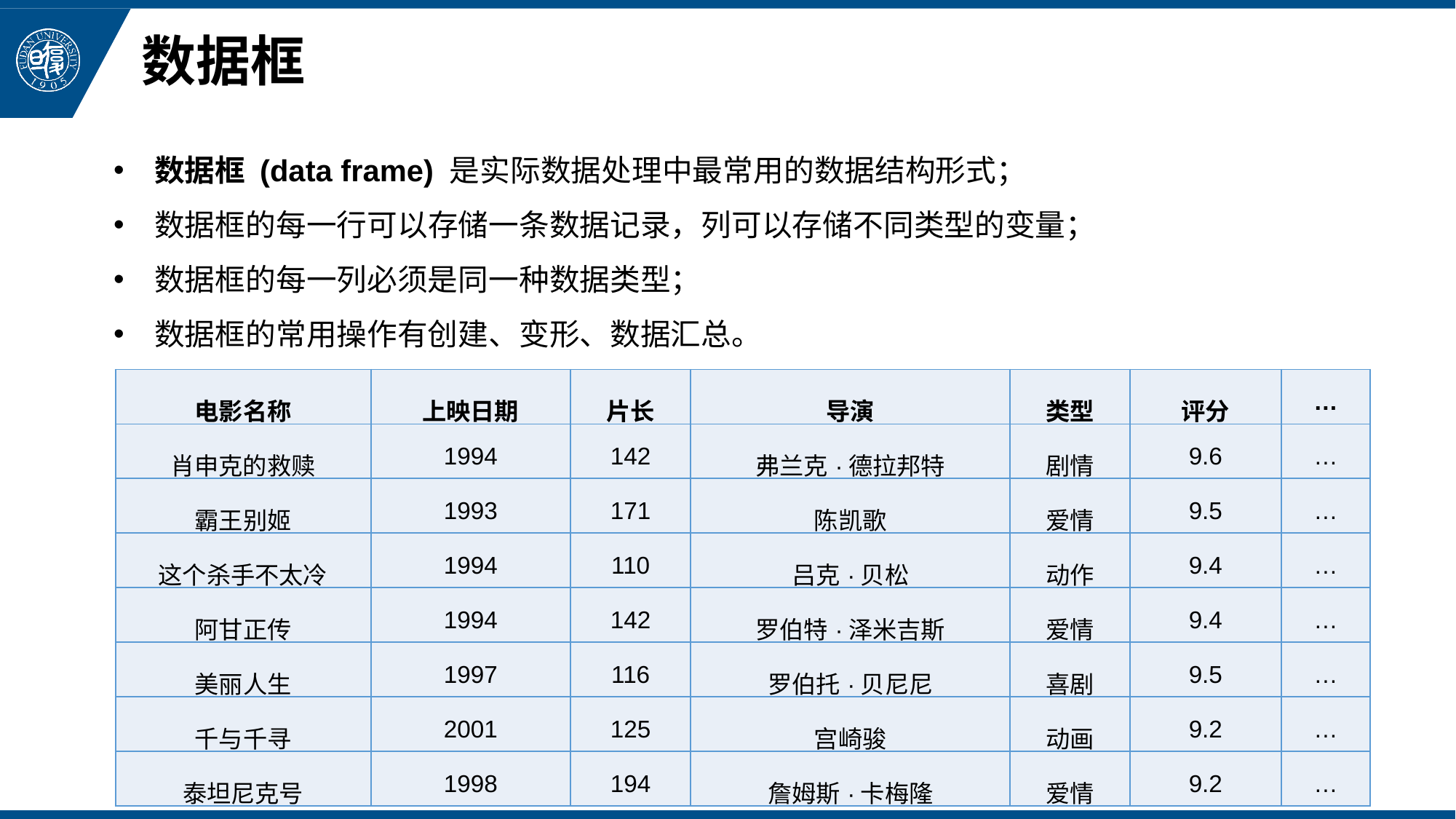

# 数据框
数据框 (data frame) 是实际数据处理中最常用的数据结构形式；
数据框的每一行可以存储一条数据记录，列可以存储不同类型的变量；
数据框的每一列必须是同一种数据类型；
数据框的常用操作有创建、变形、数据汇总。

| 电影名称 | 上映日期 | 片长 | 导演 | 类型 | 评分 | … |
| --- | --- | --- | --- | --- | --- | --- |
| 肖申克的救赎 | 1994 | 142 | 弗兰克·德拉邦特 | 剧情 | 9.6 | … |
| 霸王别姬 | 1993 | 171 | 陈凯歌 | 爱情 | 9.5 | … |
| 这个杀手不太冷 | 1994 | 110 | 吕克·贝松 | 动作 | 9.4 | … |
| 阿甘正传 | 1994 | 142 | 罗伯特·泽米吉斯 | 爱情 | 9.4 | … |
| 美丽人生 | 1997 | 116 | 罗伯托·贝尼尼 | 喜剧 | 9.5 | … |
| 千与千寻 | 2001 | 125 | 宫崎骏 | 动画 | 9.2 | … |
| 泰坦尼克号 | 1998 | 194 | 詹姆斯·卡梅隆 | 爱情 | 9.2 | … |